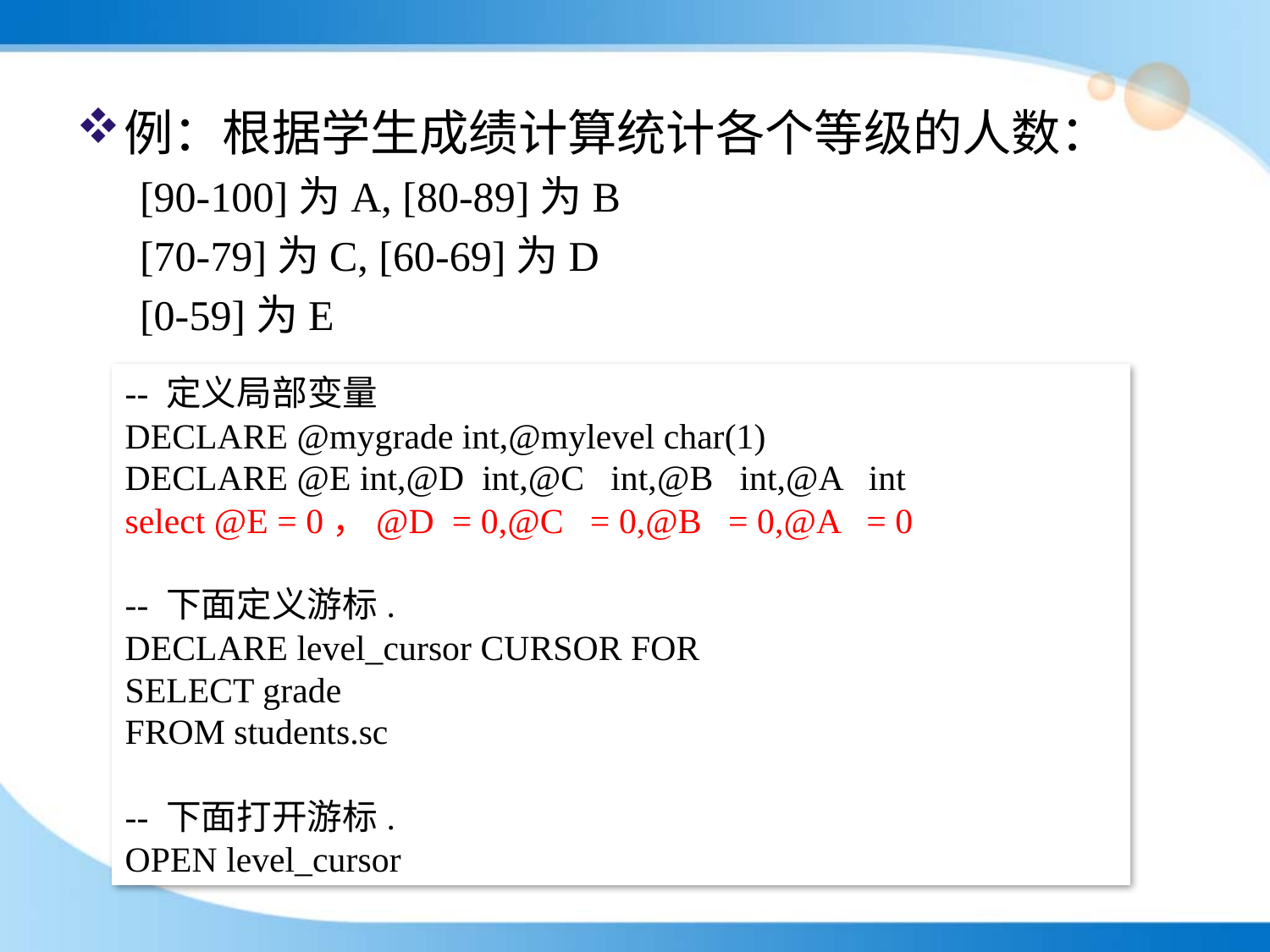

例：根据学生成绩计算统计各个等级的人数：
[90-100]为A, [80-89]为B
[70-79]为C, [60-69]为D
[0-59]为E
-- 定义局部变量
DECLARE @mygrade int,@mylevel char(1)
DECLARE @E int,@D  int,@C   int,@B   int,@A   int
select @E = 0，@D  = 0,@C   = 0,@B   = 0,@A   = 0

-- 下面定义游标.
DECLARE level_cursor CURSOR FOR
SELECT grade
FROM students.sc

-- 下面打开游标.
OPEN level_cursor